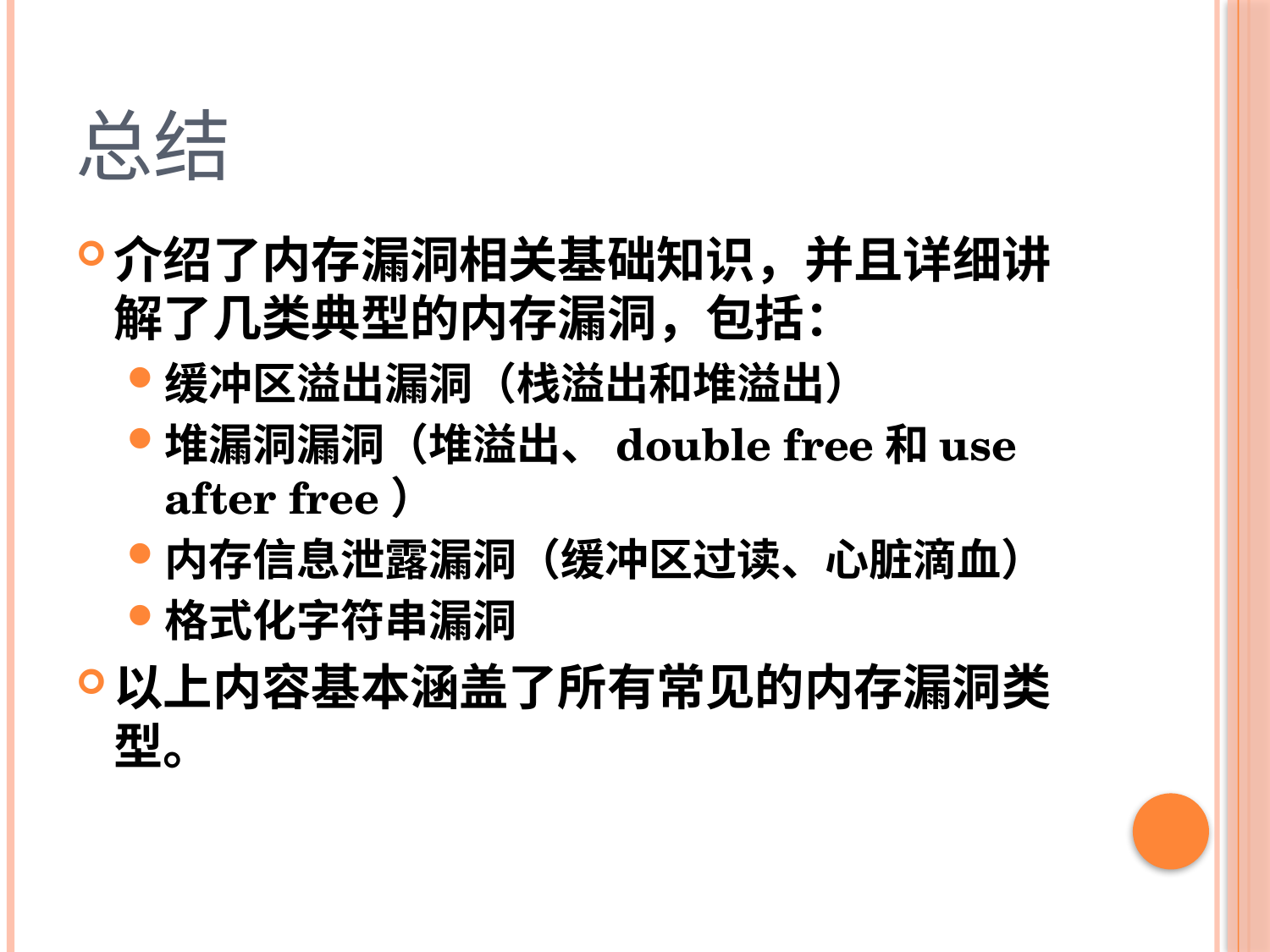

# 总结
介绍了内存漏洞相关基础知识，并且详细讲解了几类典型的内存漏洞，包括：
缓冲区溢出漏洞（栈溢出和堆溢出）
堆漏洞漏洞（堆溢出、double free和use after free）
内存信息泄露漏洞（缓冲区过读、心脏滴血）
格式化字符串漏洞
以上内容基本涵盖了所有常见的内存漏洞类型。